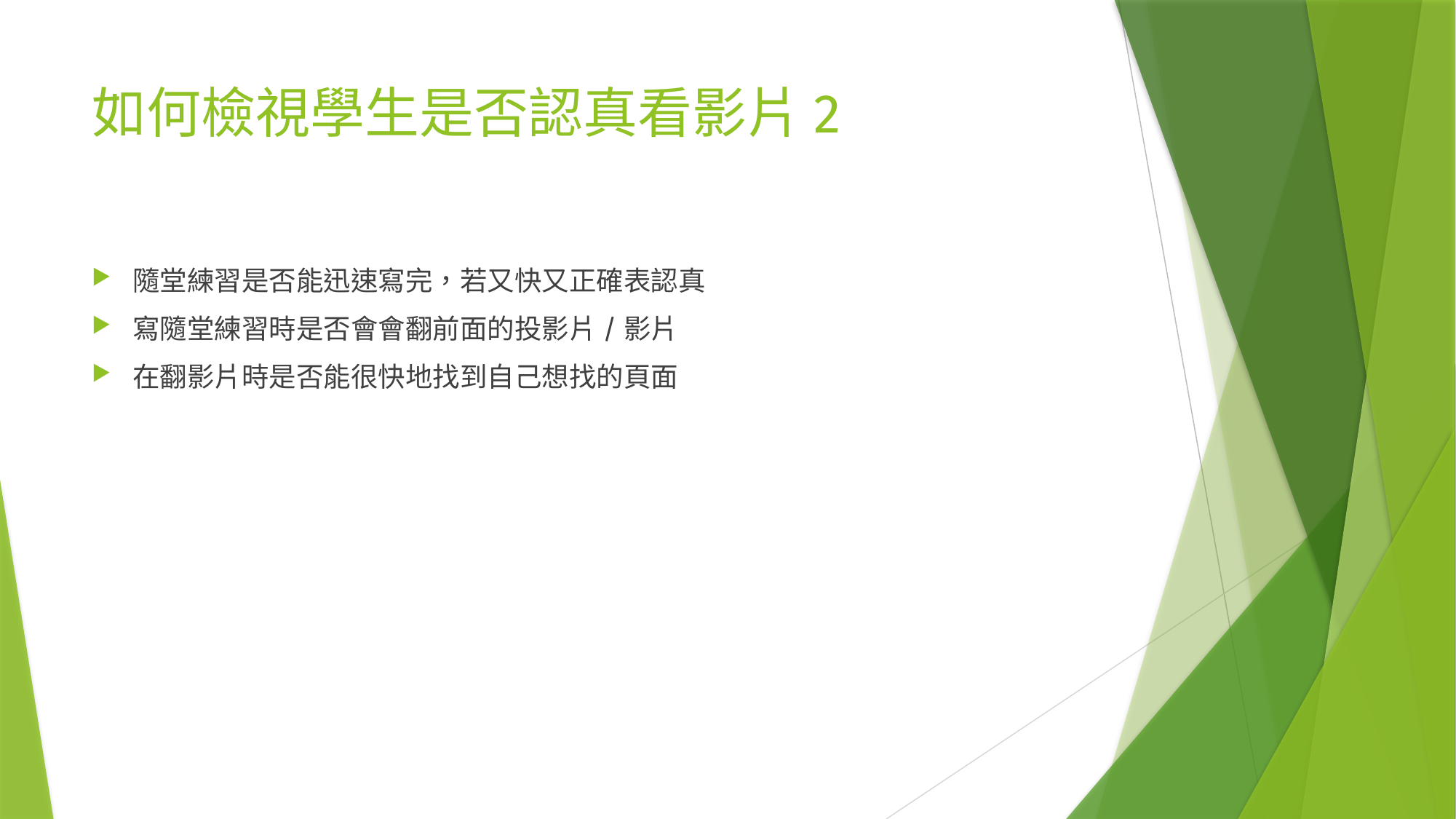

# 如何檢視學生是否認真看影片2
隨堂練習是否能迅速寫完，若又快又正確表認真
寫隨堂練習時是否會會翻前面的投影片/影片
在翻影片時是否能很快地找到自己想找的頁面